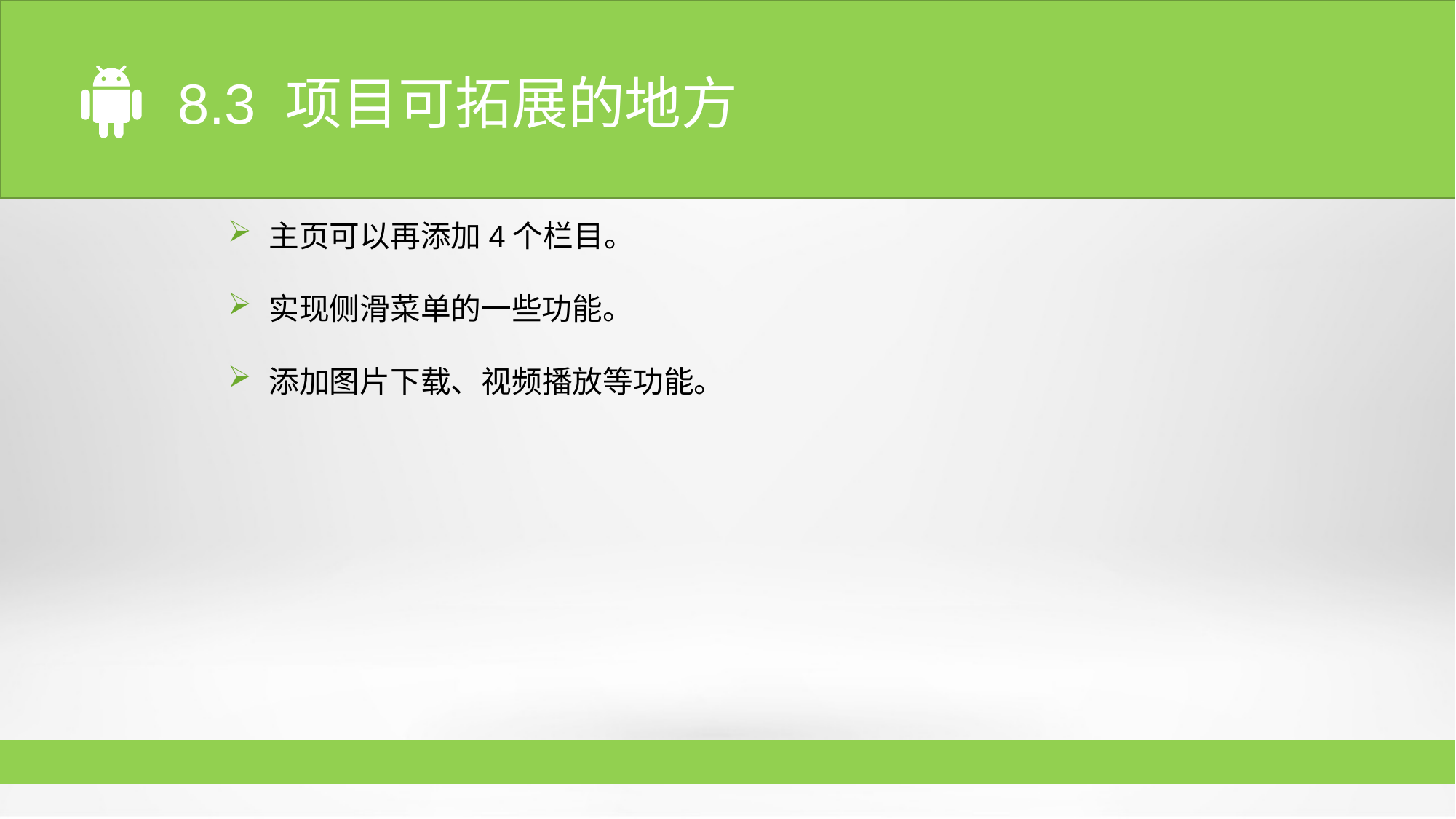

8.3 项目可拓展的地方

主页可以再添加4个栏目。

实现侧滑菜单的一些功能。

添加图片下载、视频播放等功能。